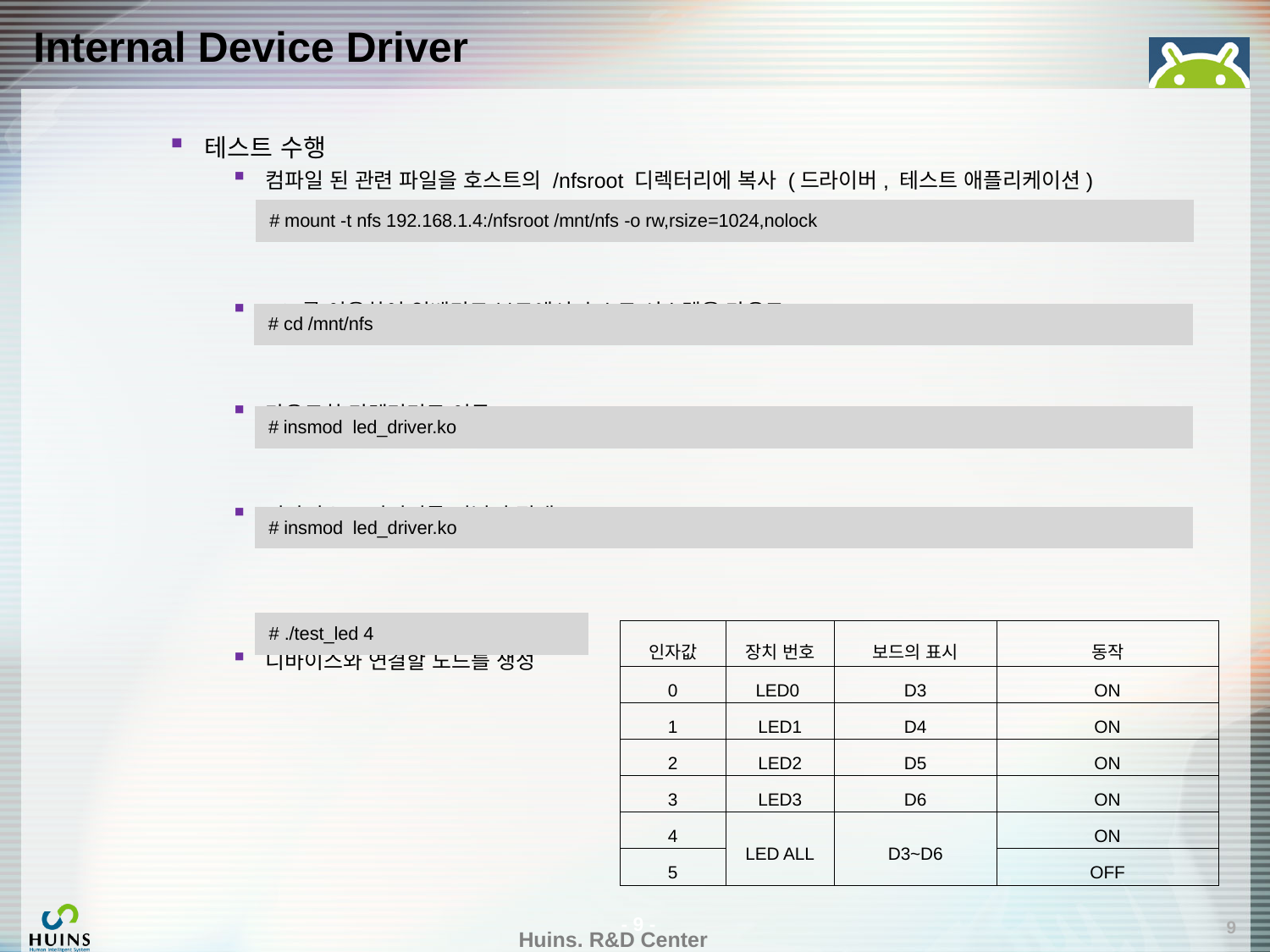

# Internal Device Driver
테스트 수행
컴파일 된 관련 파일을 호스트의 /nfsroot 디렉터리에 복사 (드라이버, 테스트 애플리케이션)

Nfs를 이용하여 임베디드 보드에서 호스트 시스템을 마운트

마운트한 디렉터리로 이동

디바이스 드라이버를 커널어 적재

디바이스와 연결할 노드를 생성

| # mount -t nfs 192.168.1.4:/nfsroot /mnt/nfs -o rw,rsize=1024,nolock |
| --- |
| # cd /mnt/nfs |
| --- |
| # insmod led\_driver.ko |
| --- |
| # insmod led\_driver.ko |
| --- |
| # ./test\_led 4 |
| --- |
| 인자값 | 장치 번호 | 보드의 표시 | 동작 |
| --- | --- | --- | --- |
| 0 | LED0 | D3 | ON |
| 1 | LED1 | D4 | ON |
| 2 | LED2 | D5 | ON |
| 3 | LED3 | D6 | ON |
| 4 | LED ALL | D3~D6 | ON |
| 5 |  |  | OFF |
9